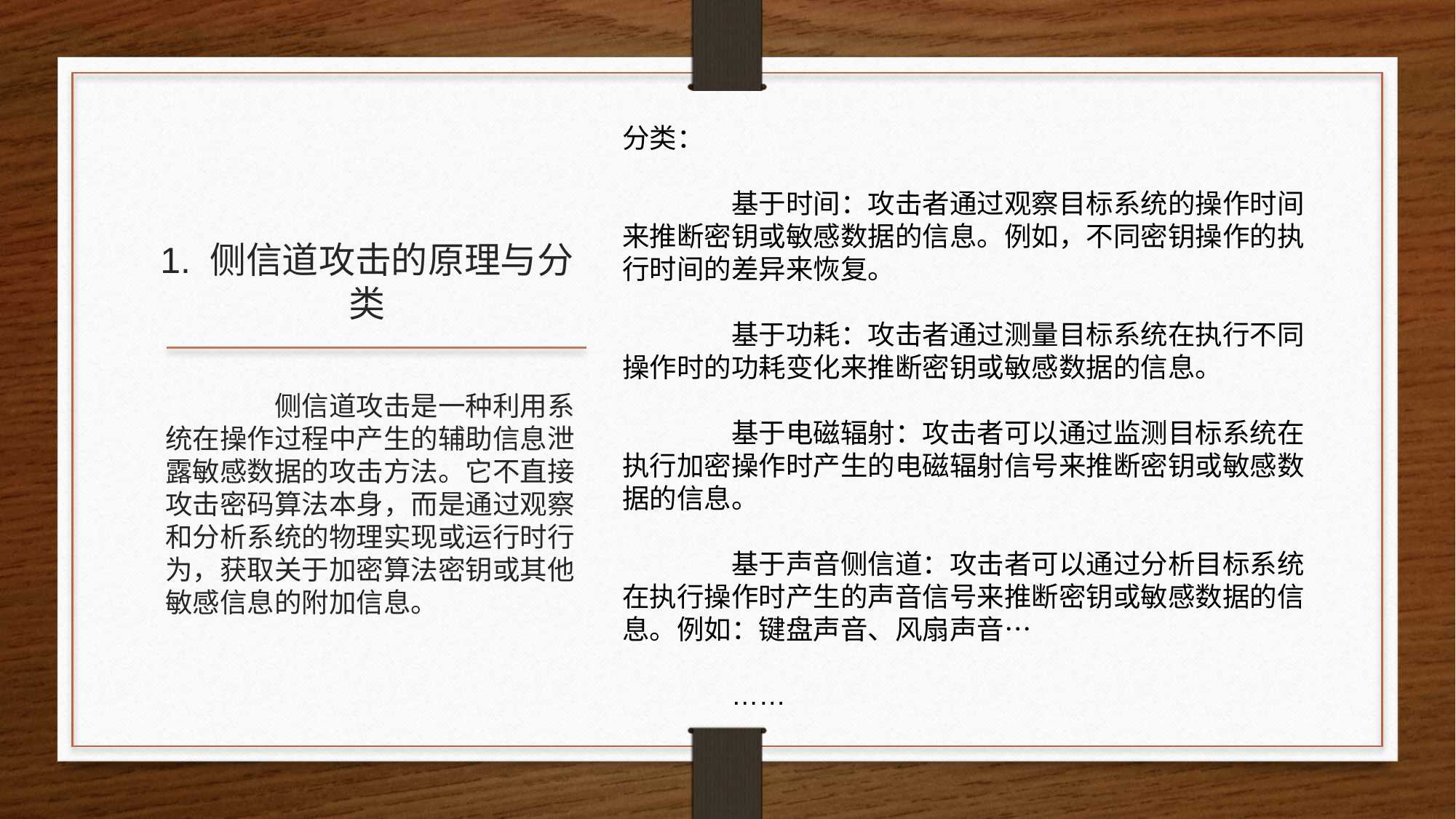

分类：

	基于时间：攻击者通过观察目标系统的操作时间来推断密钥或敏感数据的信息。例如，不同密钥操作的执行时间的差异来恢复。

	基于功耗：攻击者通过测量目标系统在执行不同操作时的功耗变化来推断密钥或敏感数据的信息。

	基于电磁辐射：攻击者可以通过监测目标系统在执行加密操作时产生的电磁辐射信号来推断密钥或敏感数据的信息。

	基于声音侧信道：攻击者可以通过分析目标系统在执行操作时产生的声音信号来推断密钥或敏感数据的信息。例如：键盘声音、风扇声音…

	……
# 1. 侧信道攻击的原理与分类
	侧信道攻击是一种利用系统在操作过程中产生的辅助信息泄露敏感数据的攻击方法。它不直接攻击密码算法本身，而是通过观察和分析系统的物理实现或运行时行为，获取关于加密算法密钥或其他敏感信息的附加信息。